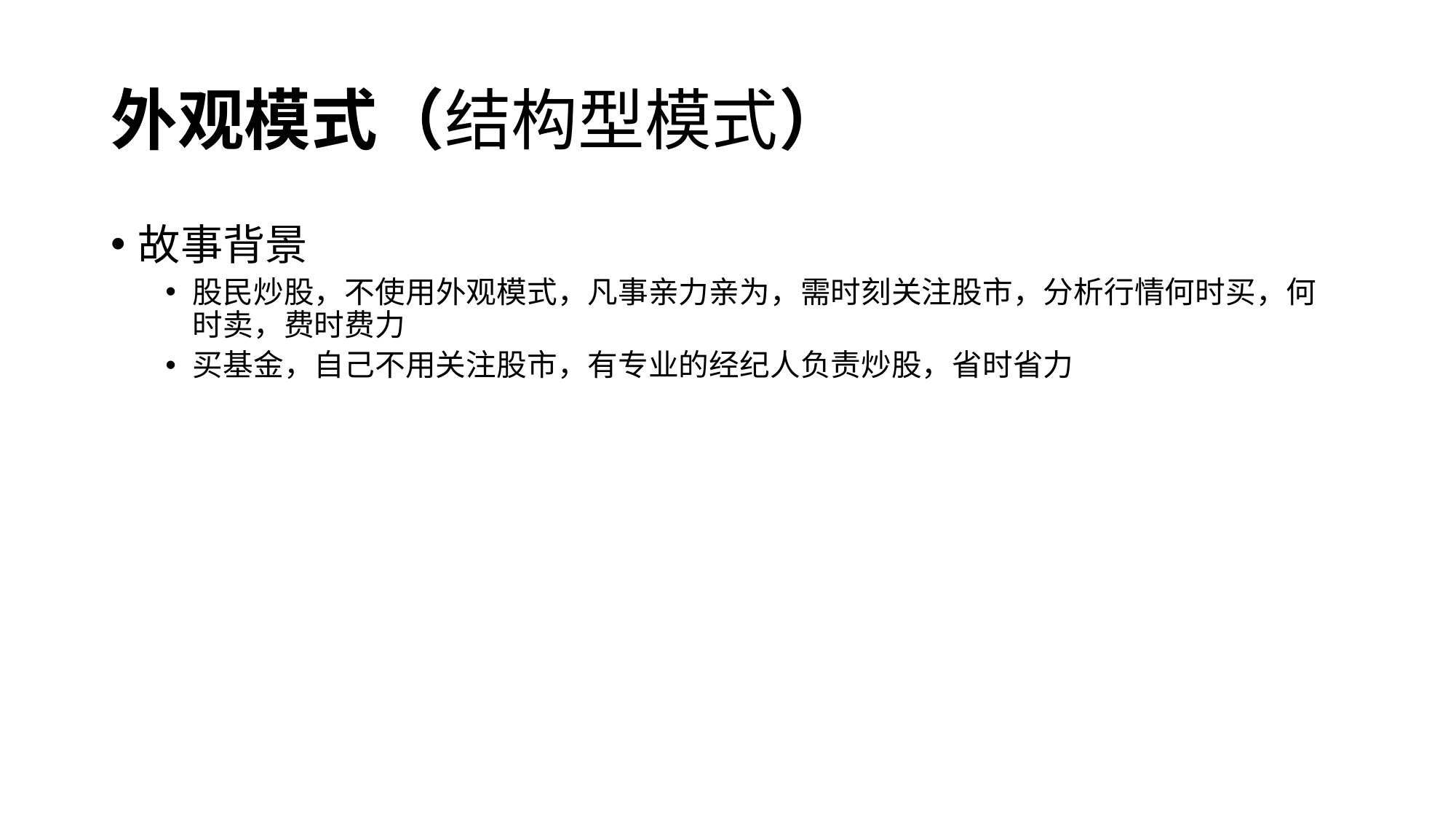

# 外观模式（结构型模式）
故事背景
股民炒股，不使用外观模式，凡事亲力亲为，需时刻关注股市，分析行情何时买，何时卖，费时费力
买基金，自己不用关注股市，有专业的经纪人负责炒股，省时省力